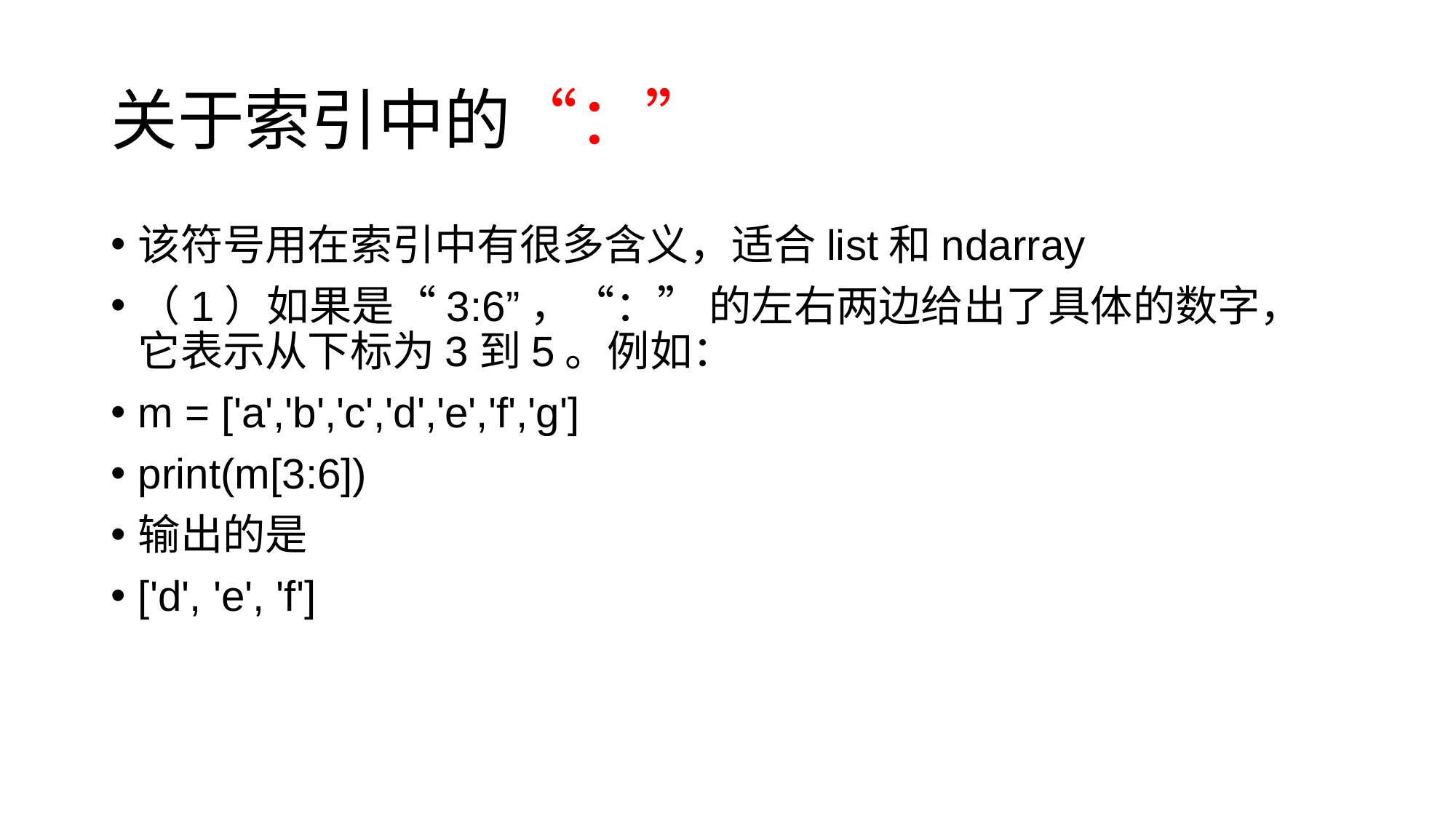

# 关于索引中的“：”
该符号用在索引中有很多含义，适合list和ndarray
（1）如果是“3:6”，“：” 的左右两边给出了具体的数字，它表示从下标为3到5。例如：
m = ['a','b','c','d','e','f','g']
print(m[3:6])
输出的是
['d', 'e', 'f']